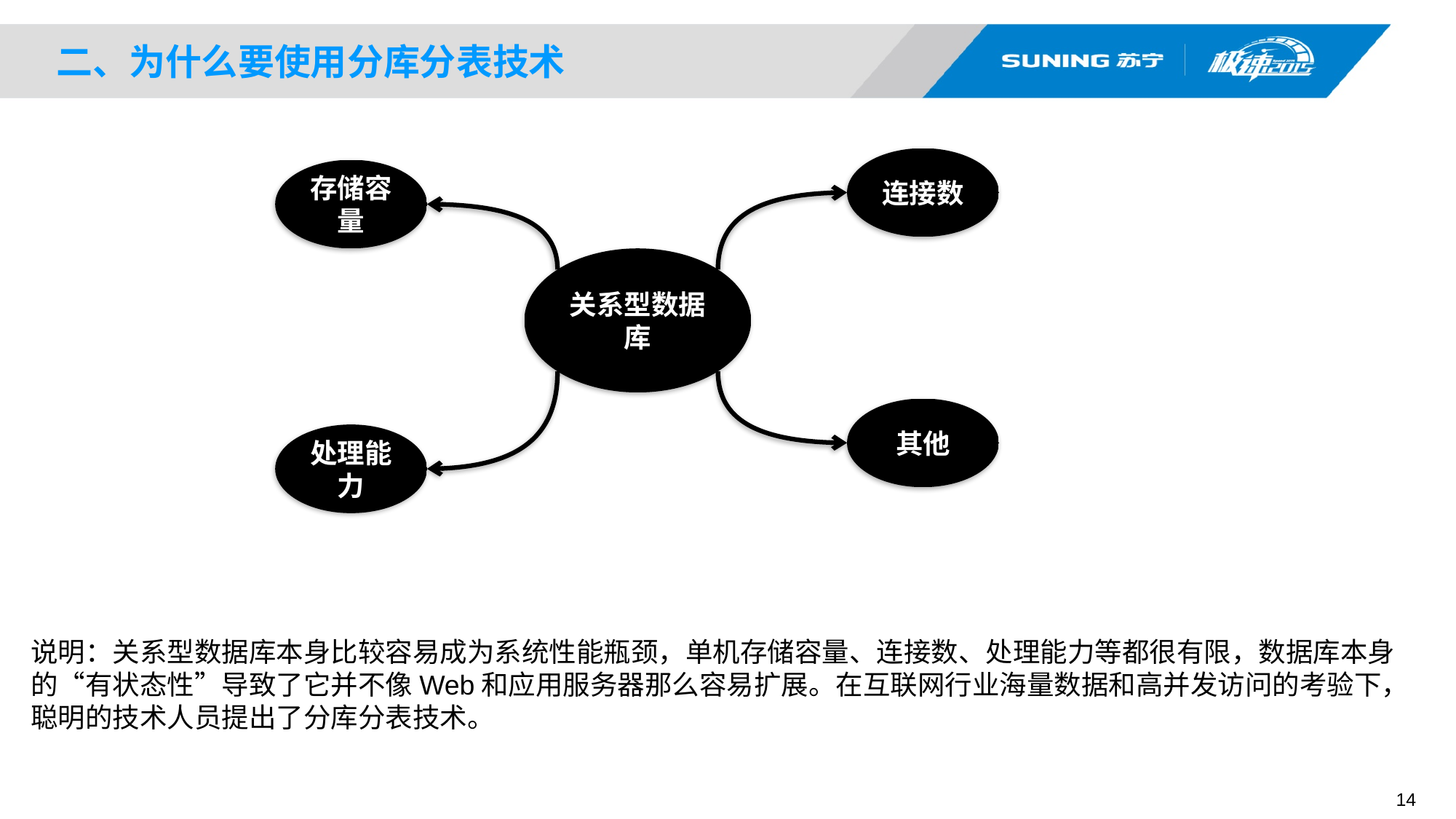

# 二、为什么要使用分库分表技术
连接数
存储容量
关系型数据库
其他
处理能力

说明：关系型数据库本身比较容易成为系统性能瓶颈，单机存储容量、连接数、处理能力等都很有限，数据库本身的“有状态性”导致了它并不像Web和应用服务器那么容易扩展。在互联网行业海量数据和高并发访问的考验下，聪明的技术人员提出了分库分表技术。